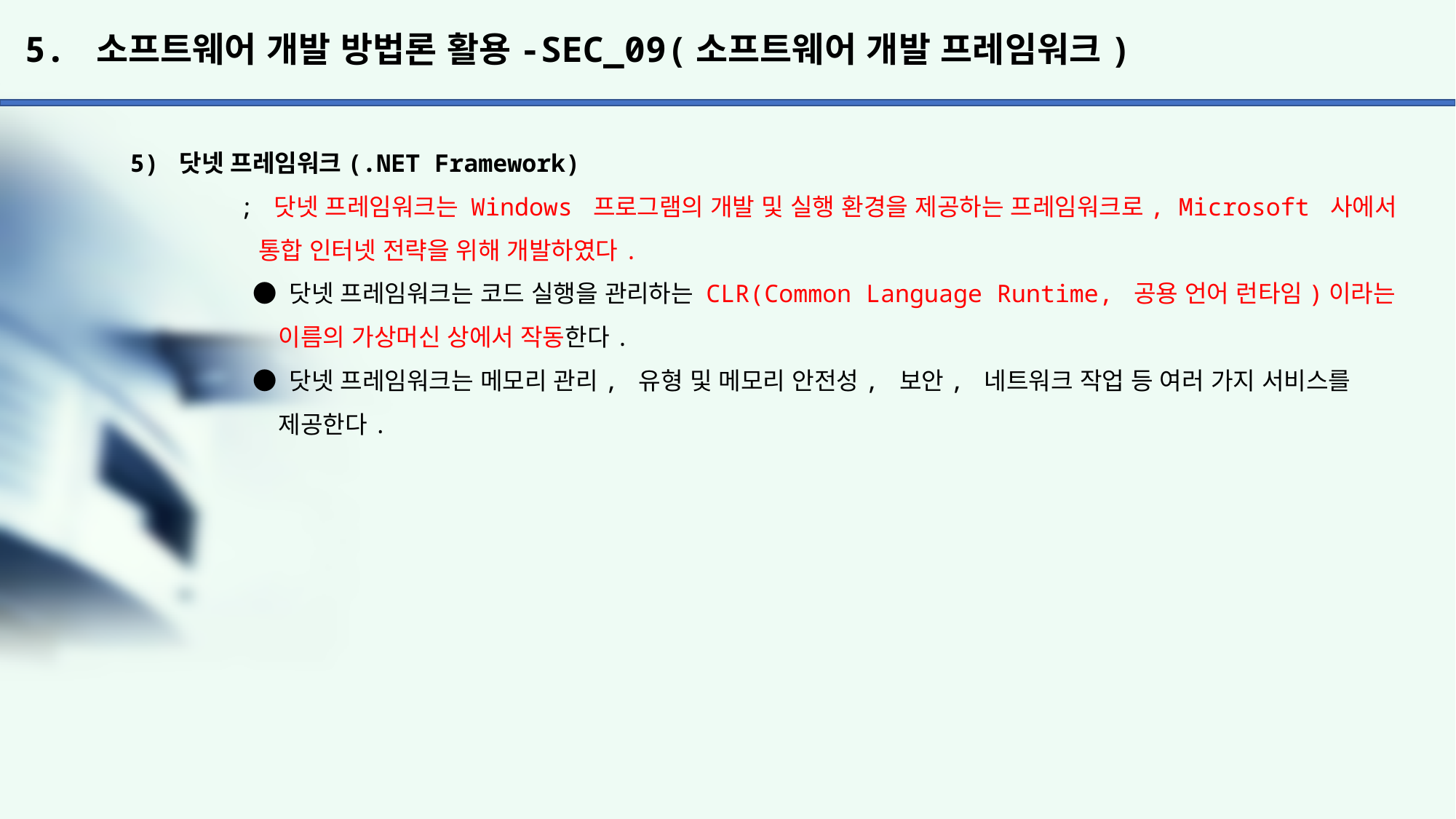

# 5. 소프트웨어 개발 방법론 활용-SEC_09(소프트웨어 개발 프레임워크)
5) 닷넷 프레임워크(.NET Framework)
	; 닷넷 프레임워크는 Windows 프로그램의 개발 및 실행 환경을 제공하는 프레임워크로, Microsoft 사에서
	  통합 인터넷 전략을 위해 개발하였다.
	  ● 닷넷 프레임워크는 코드 실행을 관리하는 CLR(Common Language Runtime, 공용 언어 런타임)이라는
	     이름의 가상머신 상에서 작동한다.
	  ● 닷넷 프레임워크는 메모리 관리, 유형 및 메모리 안전성, 보안, 네트워크 작업 등 여러 가지 서비스를
	     제공한다.